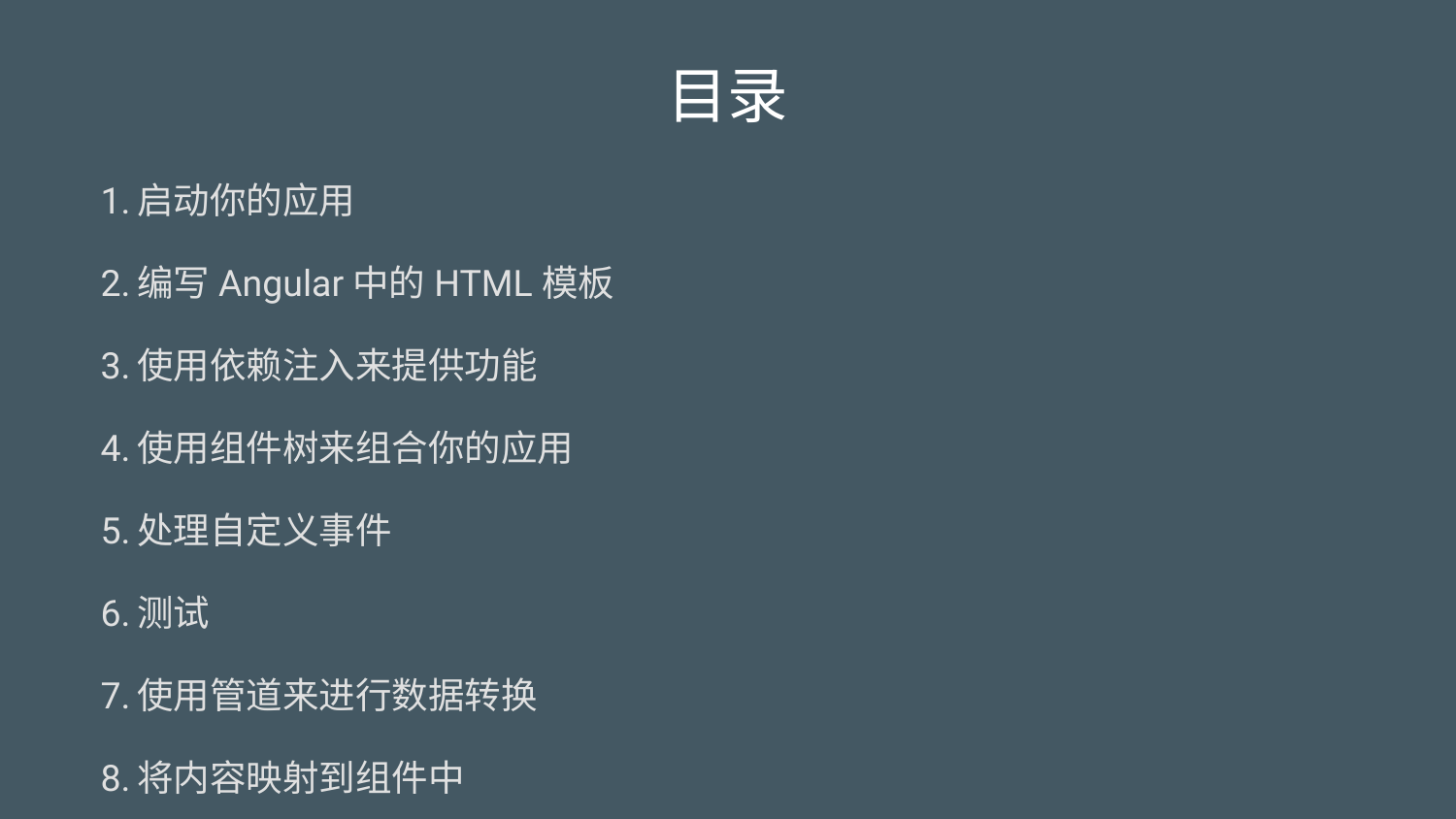

# 目录
启动你的应用
编写Angular中的HTML模板
使用依赖注入来提供功能
使用组件树来组合你的应用
处理自定义事件
测试
使用管道来进行数据转换
将内容映射到组件中
紧耦合组件
利用生命周期钩子
使用路由创建单页应用
处理用户表单